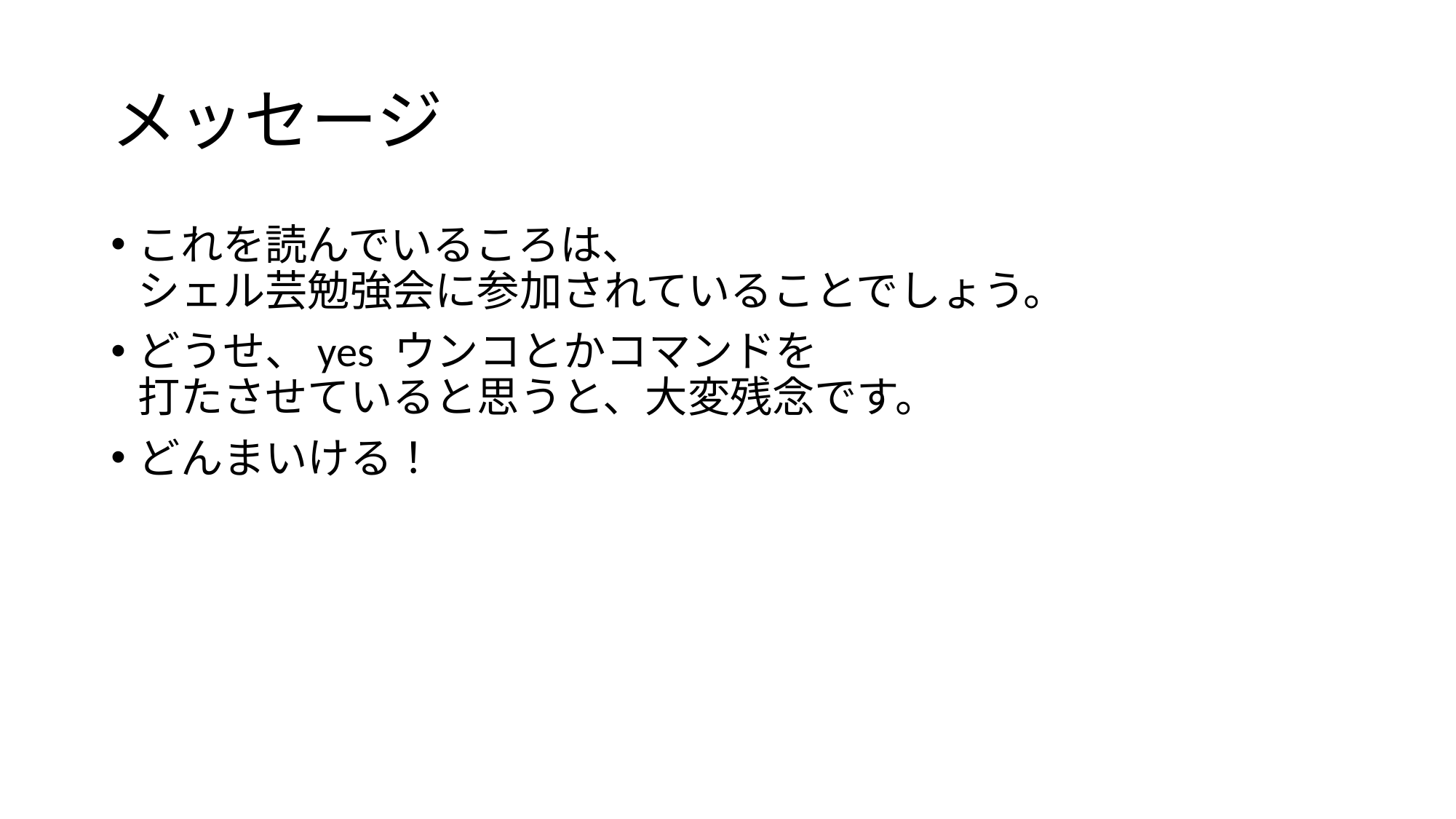

# メッセージ
これを読んでいるころは、
シェル芸勉強会に参加されていることでしょう。
どうせ、yes ウンコとかコマンドを
打たさせていると思うと、大変残念です。
どんまいける！